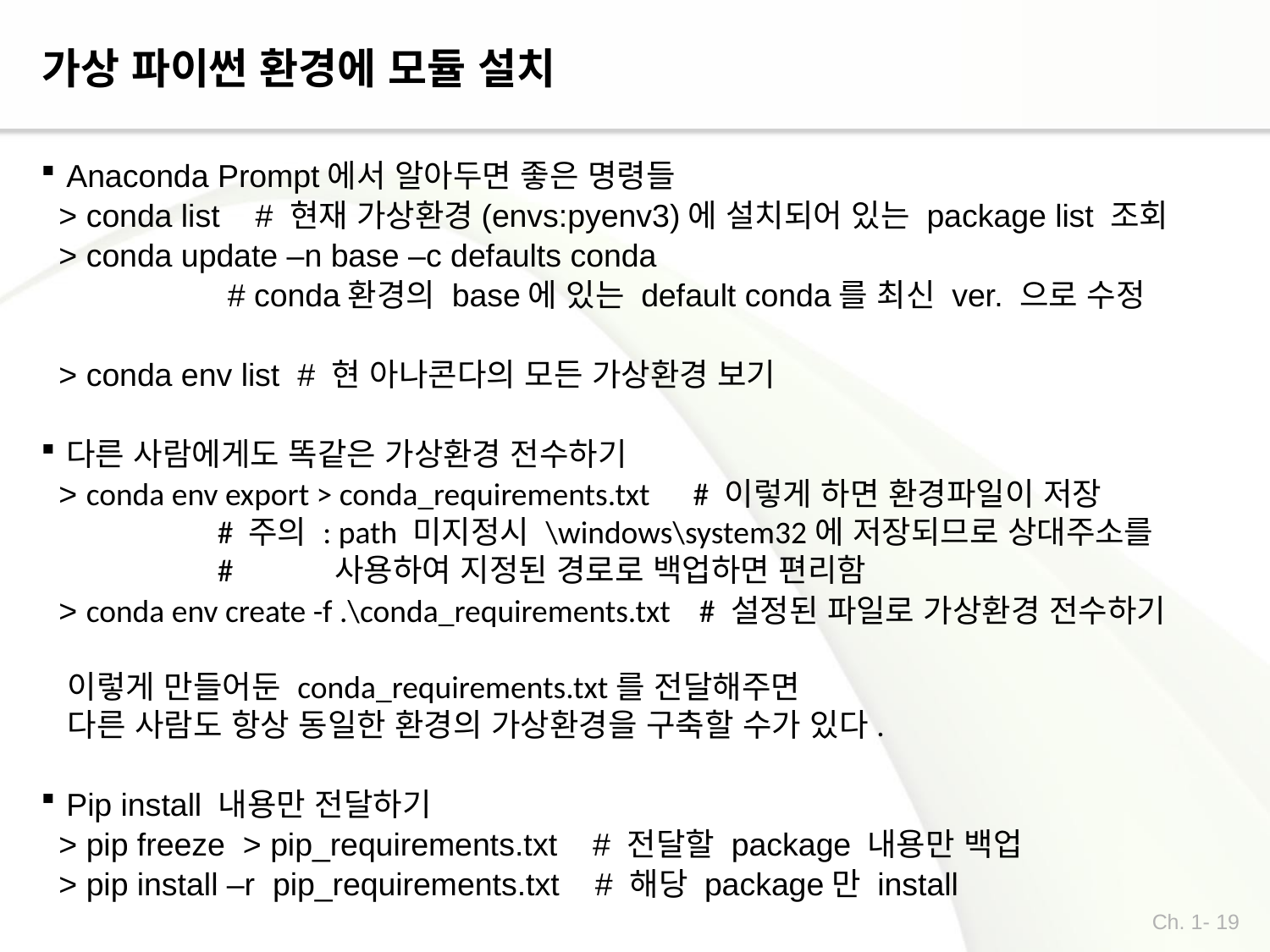

# 가상 파이썬 환경에 모듈 설치
Anaconda Prompt에서 알아두면 좋은 명령들
  > conda list    # 현재 가상환경(envs:pyenv3)에 설치되어 있는 package list 조회
  > conda update –n base –c defaults conda
                     # conda환경의 base에 있는 default conda를 최신 ver. 으로 수정

  > conda env list  # 현 아나콘다의 모든 가상환경 보기

다른 사람에게도 똑같은 가상환경 전수하기
  > conda env export > conda_requirements.txt      # 이렇게 하면 환경파일이 저장
                   # 주의 : path 미지정시 \windows\system32에 저장되므로 상대주소를
                   #             사용하여 지정된 경로로 백업하면 편리함
  > conda env create -f .\conda_requirements.txt    # 설정된 파일로 가상환경 전수하기
   이렇게 만들어둔 conda_requirements.txt를 전달해주면
   다른 사람도 항상 동일한 환경의 가상환경을 구축할 수가 있다.

Pip install 내용만 전달하기
  > pip freeze  > pip_requirements.txt    # 전달할 package 내용만 백업
  > pip install –r  pip_requirements.txt    # 해당 package만 install
Ch. 1- 19